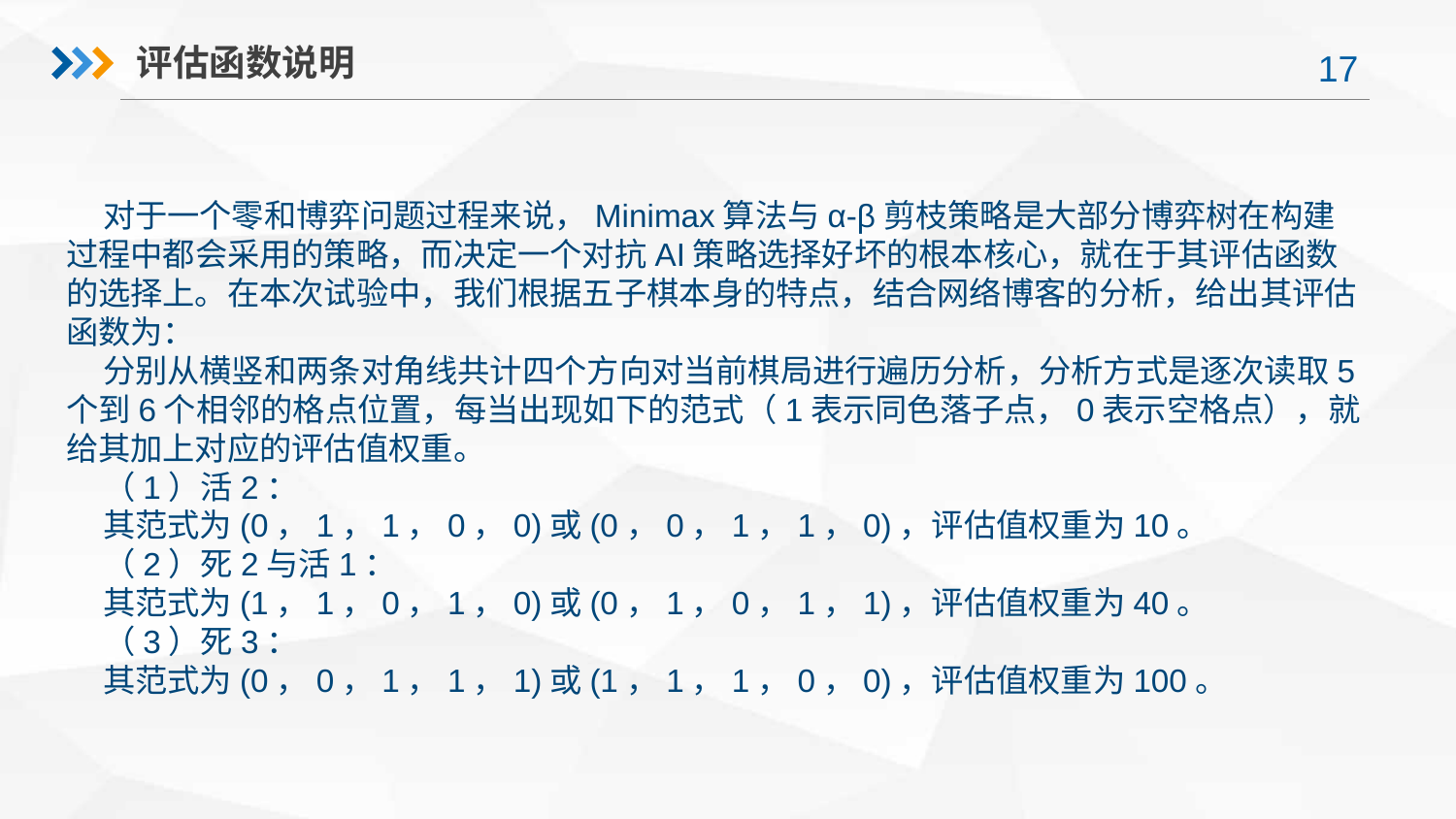

评估函数说明
    对于一个零和博弈问题过程来说，Minimax算法与α-β剪枝策略是大部分博弈树在构建过程中都会采用的策略，而决定一个对抗AI策略选择好坏的根本核心，就在于其评估函数的选择上。在本次试验中，我们根据五子棋本身的特点，结合网络博客的分析，给出其评估函数为：
    分别从横竖和两条对角线共计四个方向对当前棋局进行遍历分析，分析方式是逐次读取5个到6个相邻的格点位置，每当出现如下的范式（1表示同色落子点，0表示空格点），就给其加上对应的评估值权重。
    （1）活2：
    其范式为(0，1，1，0，0)或(0，0，1，1，0)，评估值权重为10。
    （2）死2与活1：
    其范式为(1，1，0，1，0)或(0，1，0，1，1)，评估值权重为40。
    （3）死3：
    其范式为(0，0，1，1，1)或(1，1，1，0，0)，评估值权重为100。